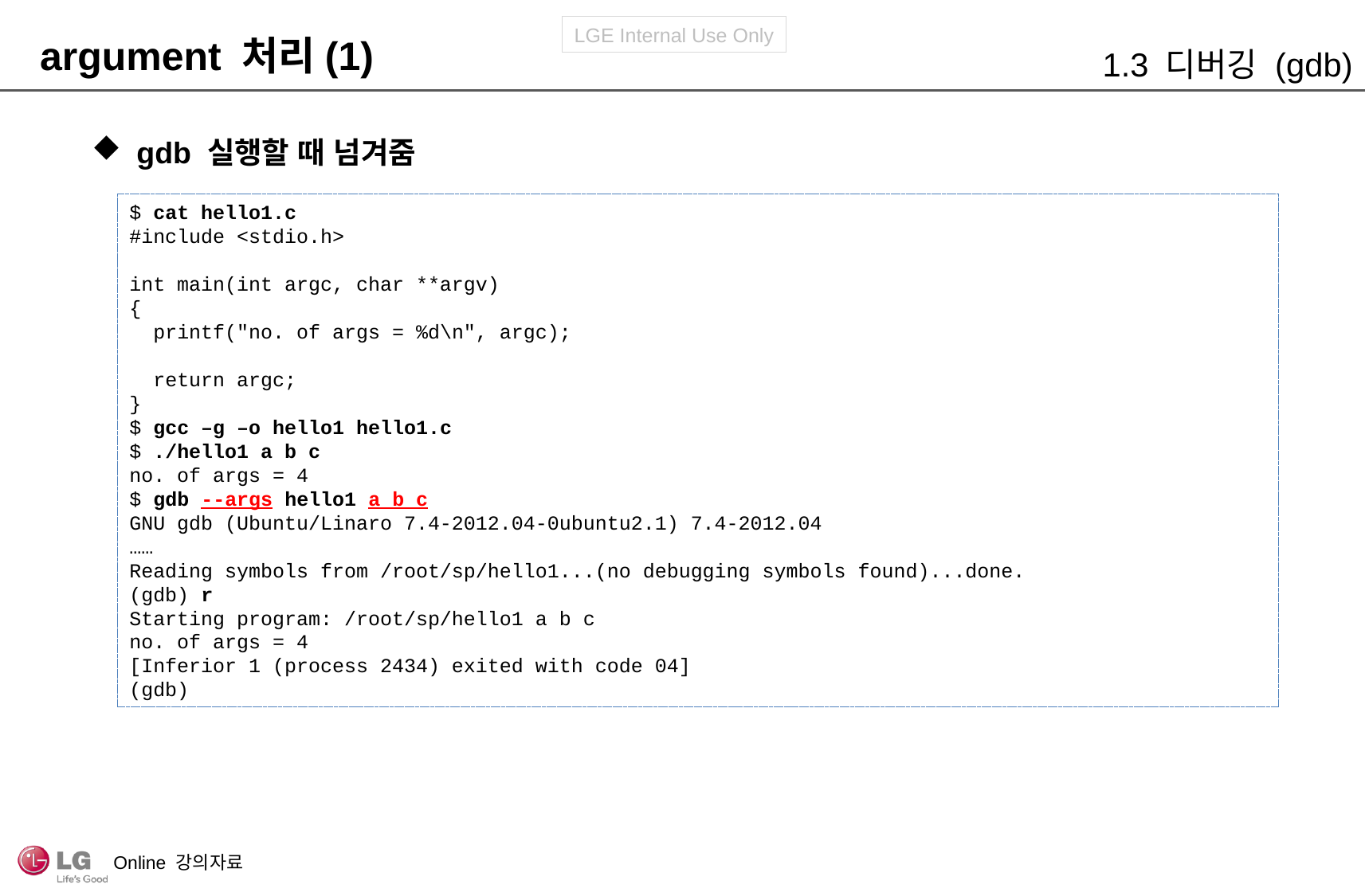

argument 처리(1)
1.3 디버깅 (gdb)
gdb 실행할 때 넘겨줌

$ cat hello1.c
#include <stdio.h>

int main(int argc, char **argv)
{
  printf("no. of args = %d\n", argc);

  return argc;
}
$ gcc –g –o hello1 hello1.c
$ ./hello1 a b c
no. of args = 4
$ gdb --args hello1 a b c
GNU gdb (Ubuntu/Linaro 7.4-2012.04-0ubuntu2.1) 7.4-2012.04
……
Reading symbols from /root/sp/hello1...(no debugging symbols found)...done.
(gdb) r
Starting program: /root/sp/hello1 a b c
no. of args = 4
[Inferior 1 (process 2434) exited with code 04]
(gdb)